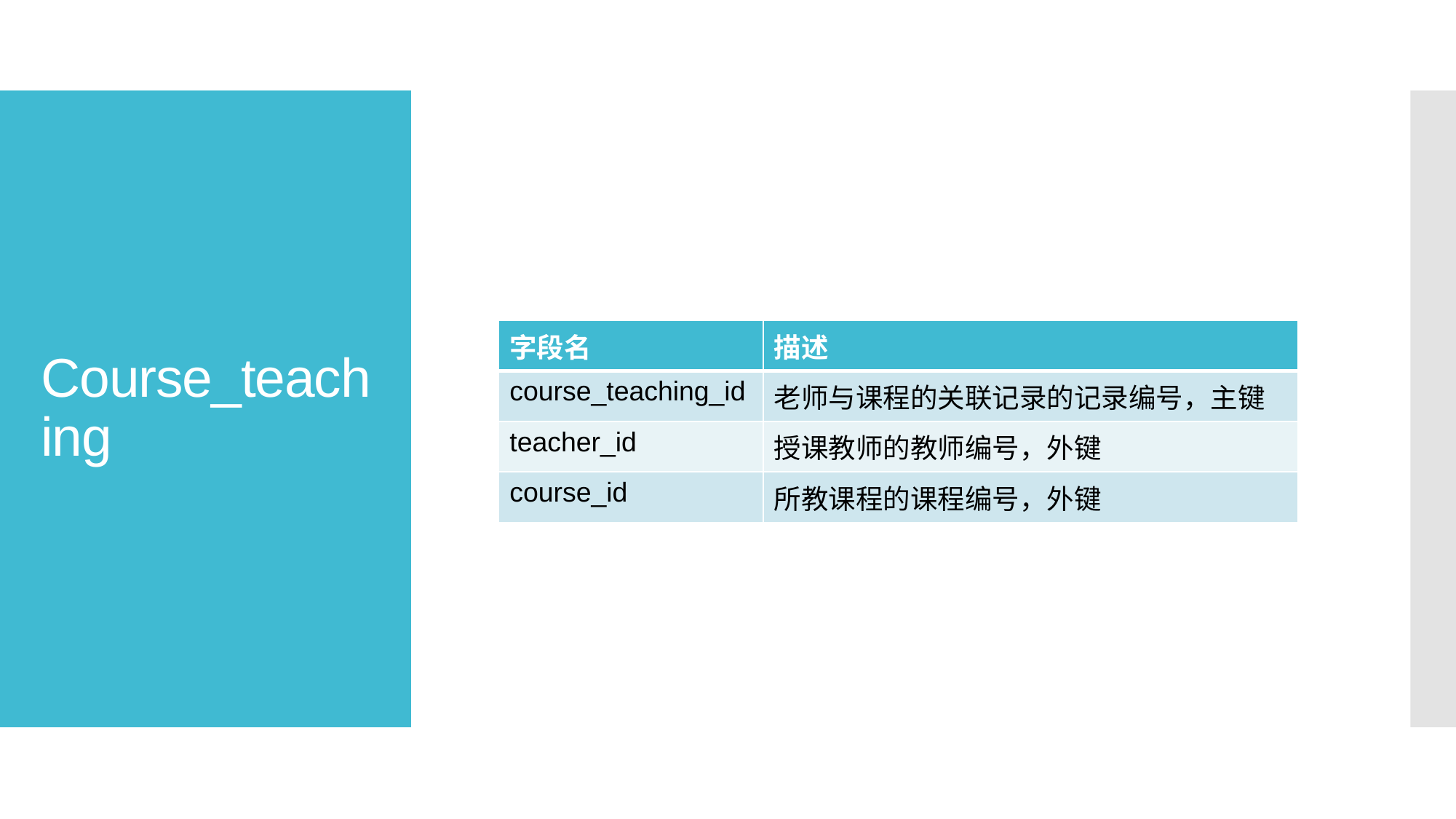

# Course_teaching
| 字段名 | 描述 |
| --- | --- |
| course\_teaching\_id | 老师与课程的关联记录的记录编号，主键 |
| teacher\_id | 授课教师的教师编号，外键 |
| course\_id | 所教课程的课程编号，外键 |